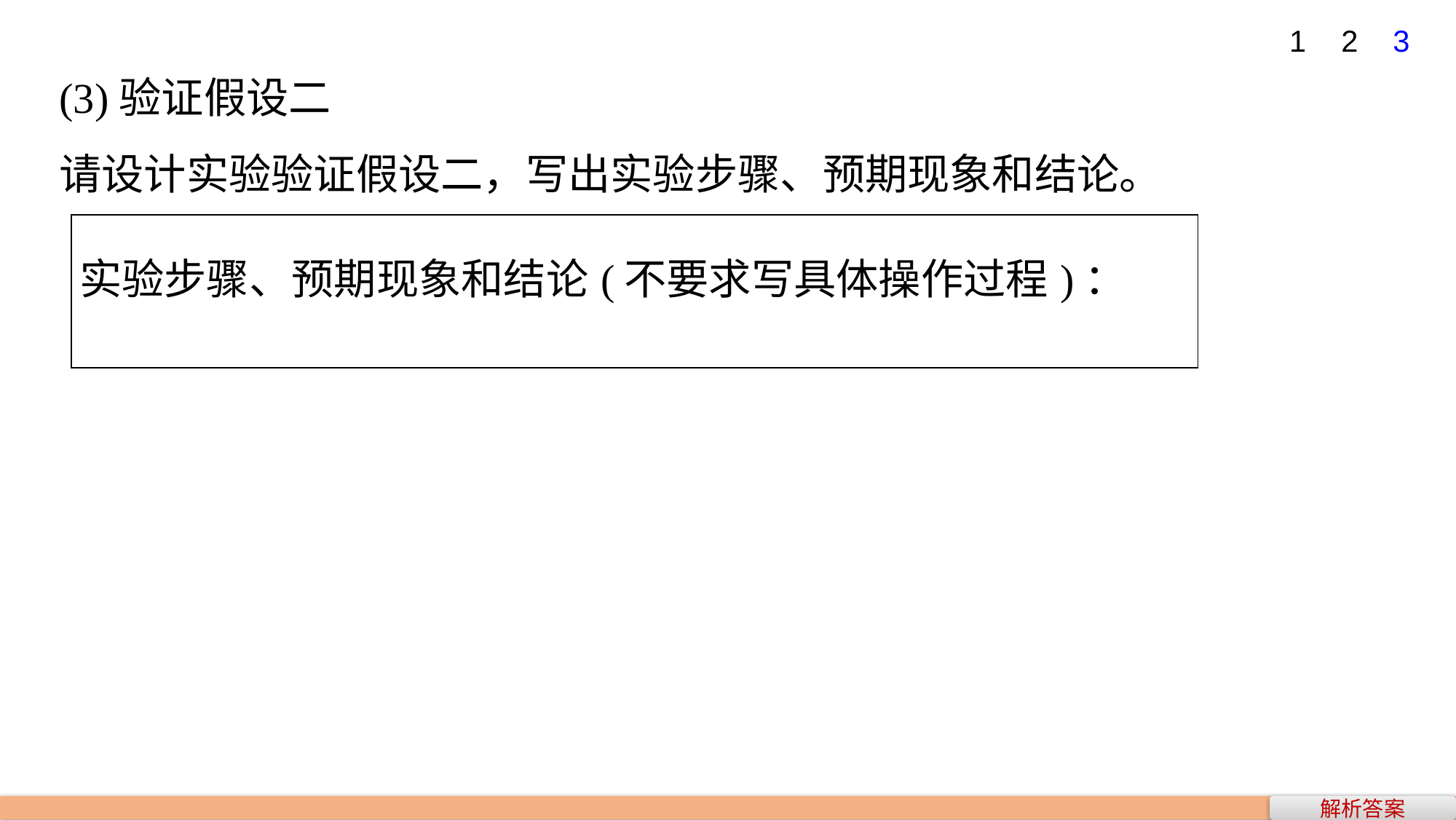

1
2
3
(3)验证假设二
请设计实验验证假设二，写出实验步骤、预期现象和结论。
| 实验步骤、预期现象和结论(不要求写具体操作过程)： |
| --- |

解析答案